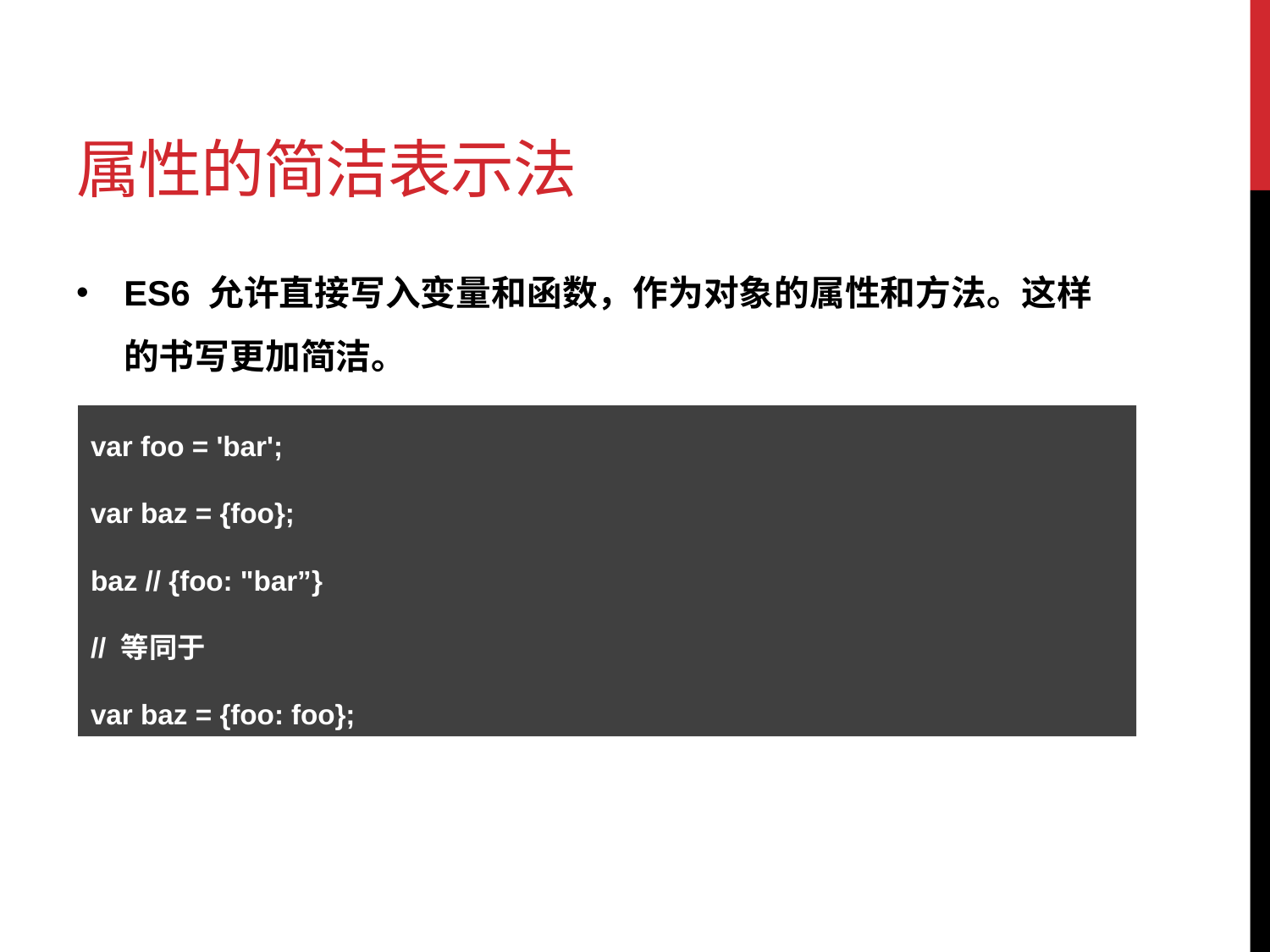

# 属性的简洁表示法
ES6 允许直接写入变量和函数，作为对象的属性和方法。这样的书写更加简洁。

var foo = 'bar';
var baz = {foo};
baz // {foo: "bar”}
// 等同于
var baz = {foo: foo};